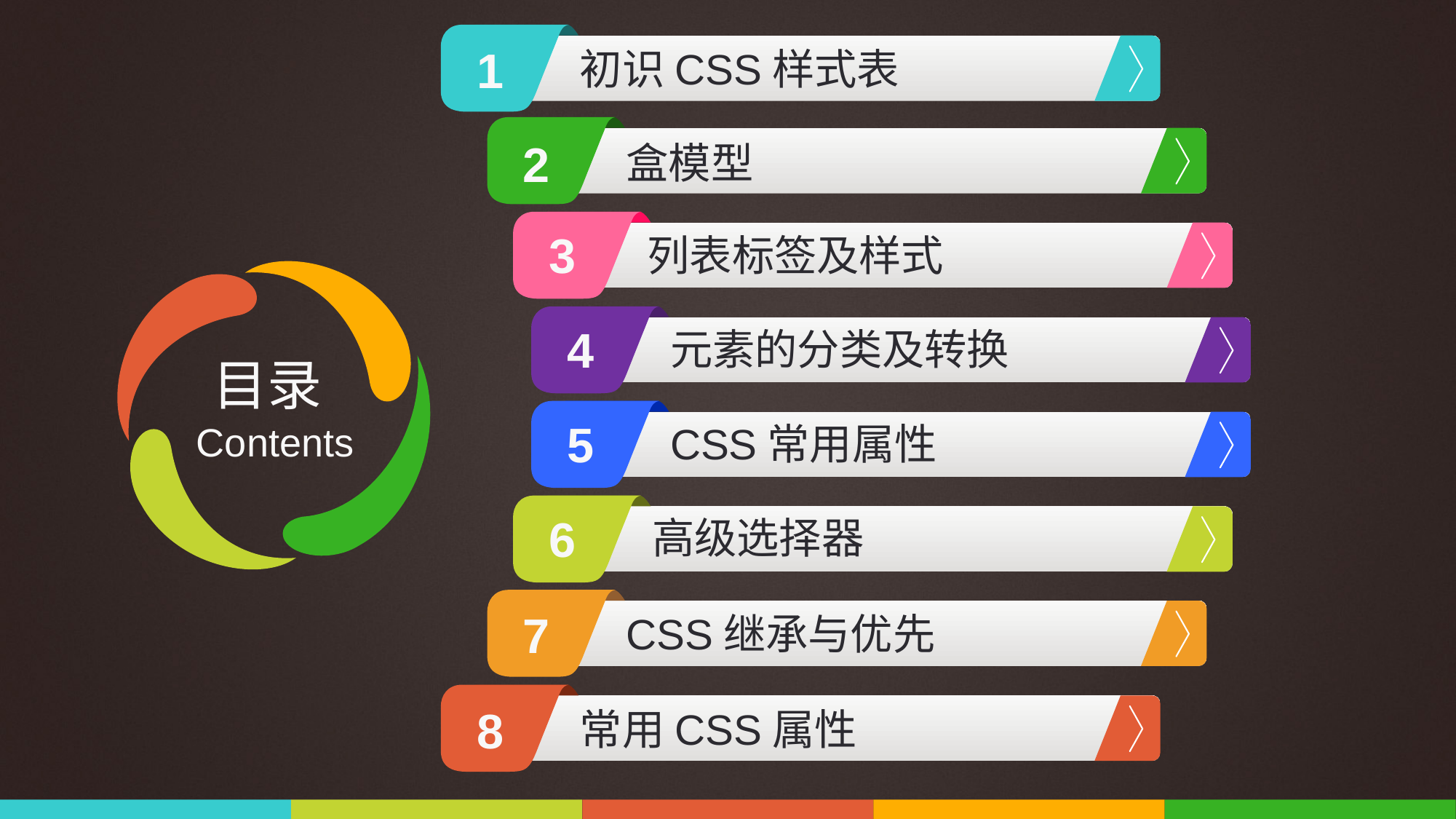

1

初识CSS样式表

2
盒模型

3

列表标签及样式

4
元素的分类及转换

目录

5
CSS常用属性
Contents

6
高级选择器

7

CSS继承与优先

8

常用CSS属性